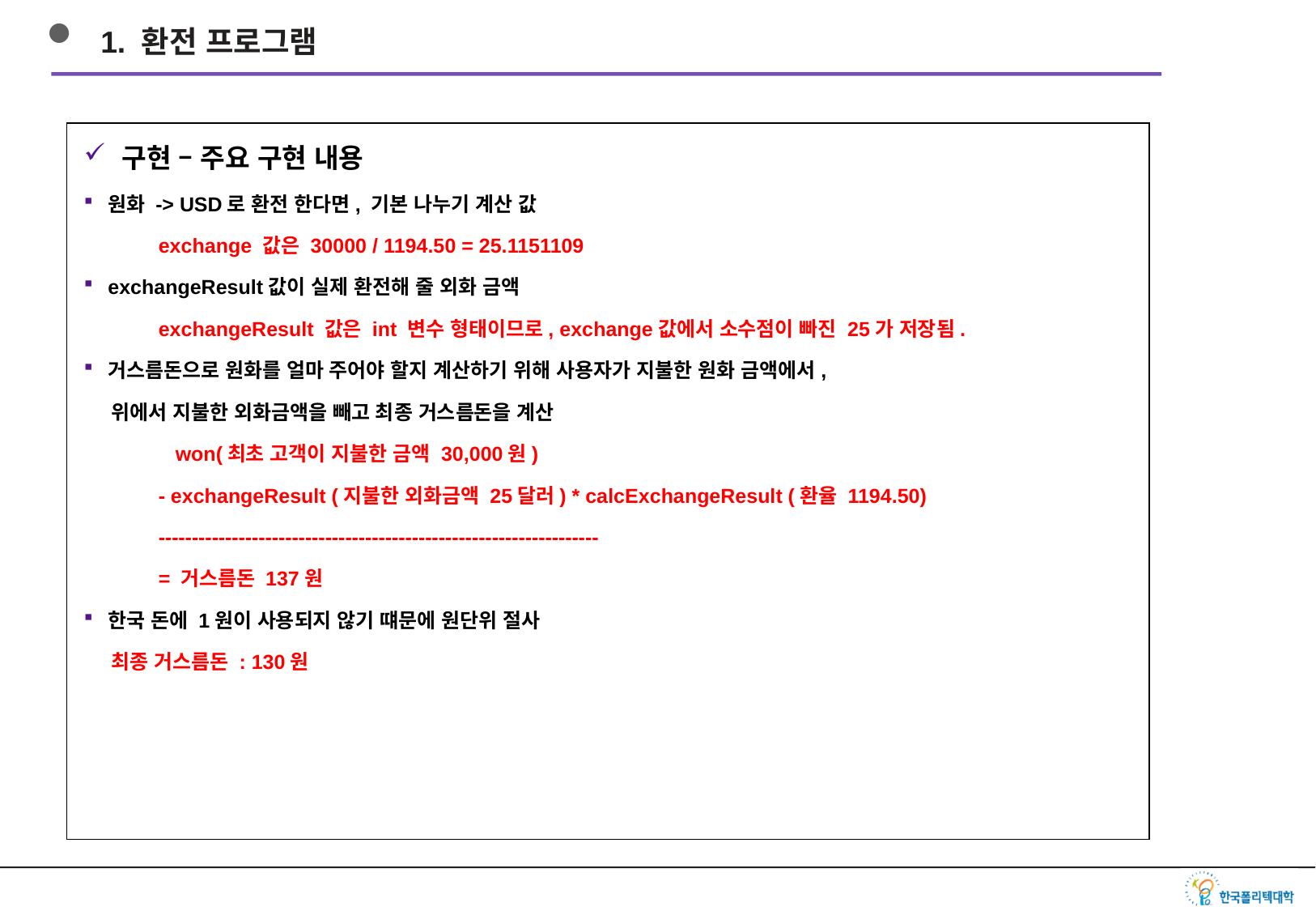

1. 환전 프로그램
구현 – 주요 구현 내용
원화 -> USD로 환전 한다면, 기본 나누기 계산 값
exchange 값은 30000 / 1194.50 = 25.1151109
exchangeResult값이 실제 환전해 줄 외화 금액
exchangeResult 값은 int 변수 형태이므로, exchange값에서 소수점이 빠진 25가 저장됨.
거스름돈으로 원화를 얼마 주어야 할지 계산하기 위해 사용자가 지불한 원화 금액에서,
    위에서 지불한 외화금액을 빼고 최종 거스름돈을 계산
   won(최초 고객이 지불한 금액 30,000원)
- exchangeResult (지불한 외화금액 25달러) * calcExchangeResult (환율 1194.50)
------------------------------------------------------------------
= 거스름돈 137원
한국 돈에 1원이 사용되지 않기 떄문에 원단위 절사
    최종 거스름돈 : 130원